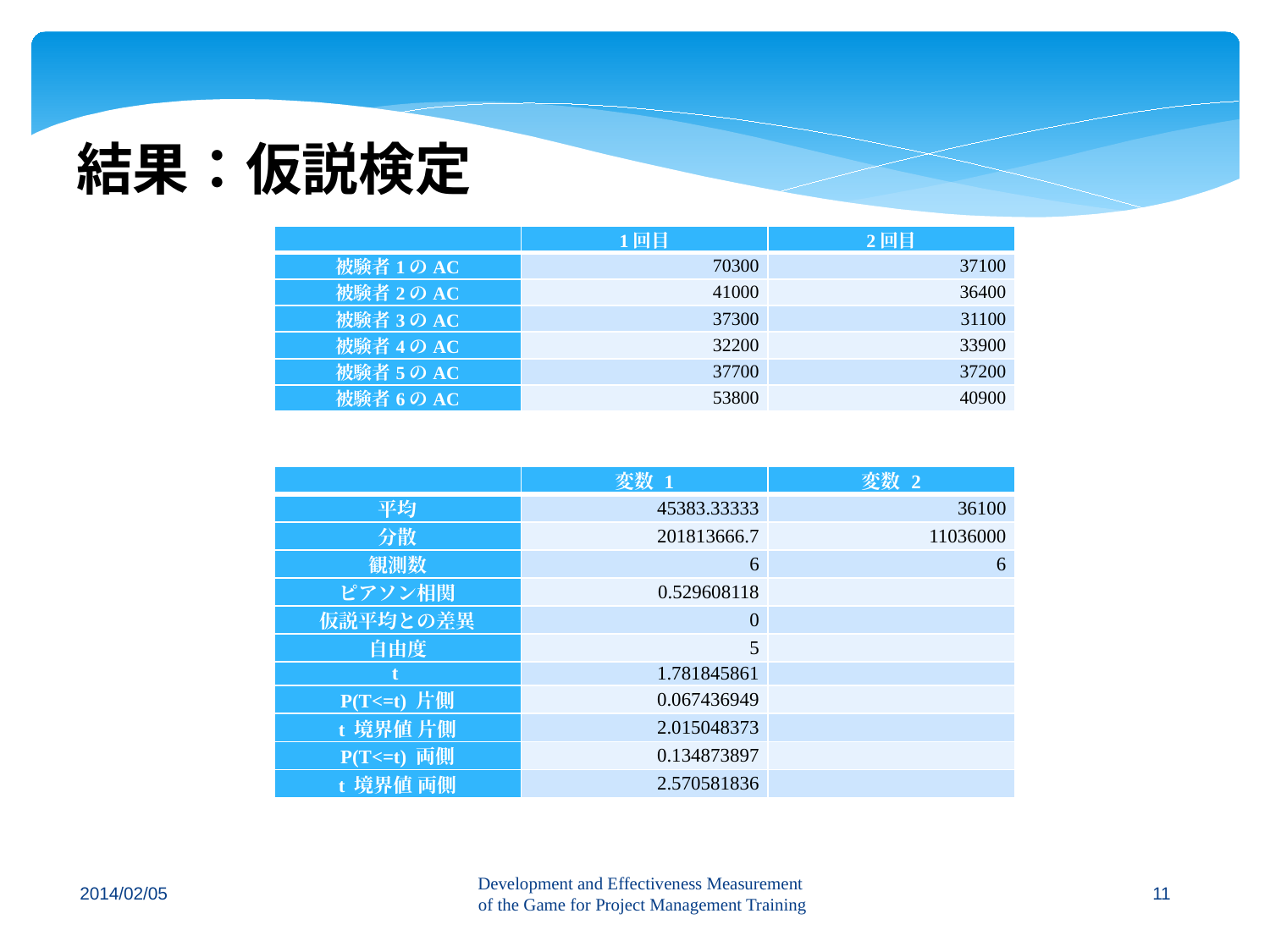

結果：仮説検定
|  | 1回目 | 2回目 |
| --- | --- | --- |
| 被験者1のAC | 70300 | 37100 |
| 被験者2のAC | 41000 | 36400 |
| 被験者3のAC | 37300 | 31100 |
| 被験者4のAC | 32200 | 33900 |
| 被験者5のAC | 37700 | 37200 |
| 被験者6のAC | 53800 | 40900 |
|  | 変数 1 | 変数 2 |
| --- | --- | --- |
| 平均 | 45383.33333 | 36100 |
| 分散 | 201813666.7 | 11036000 |
| 観測数 | 6 | 6 |
| ピアソン相関 | 0.529608118 |  |
| 仮説平均との差異 | 0 |  |
| 自由度 | 5 |  |
| t | 1.781845861 |  |
| P(T<=t) 片側 | 0.067436949 |  |
| t 境界値 片側 | 2.015048373 |  |
| P(T<=t) 両側 | 0.134873897 |  |
| t 境界値 両側 | 2.570581836 |  |
11
2014/02/05
Development and Effectiveness Measurement
of the Game for Project Management Training